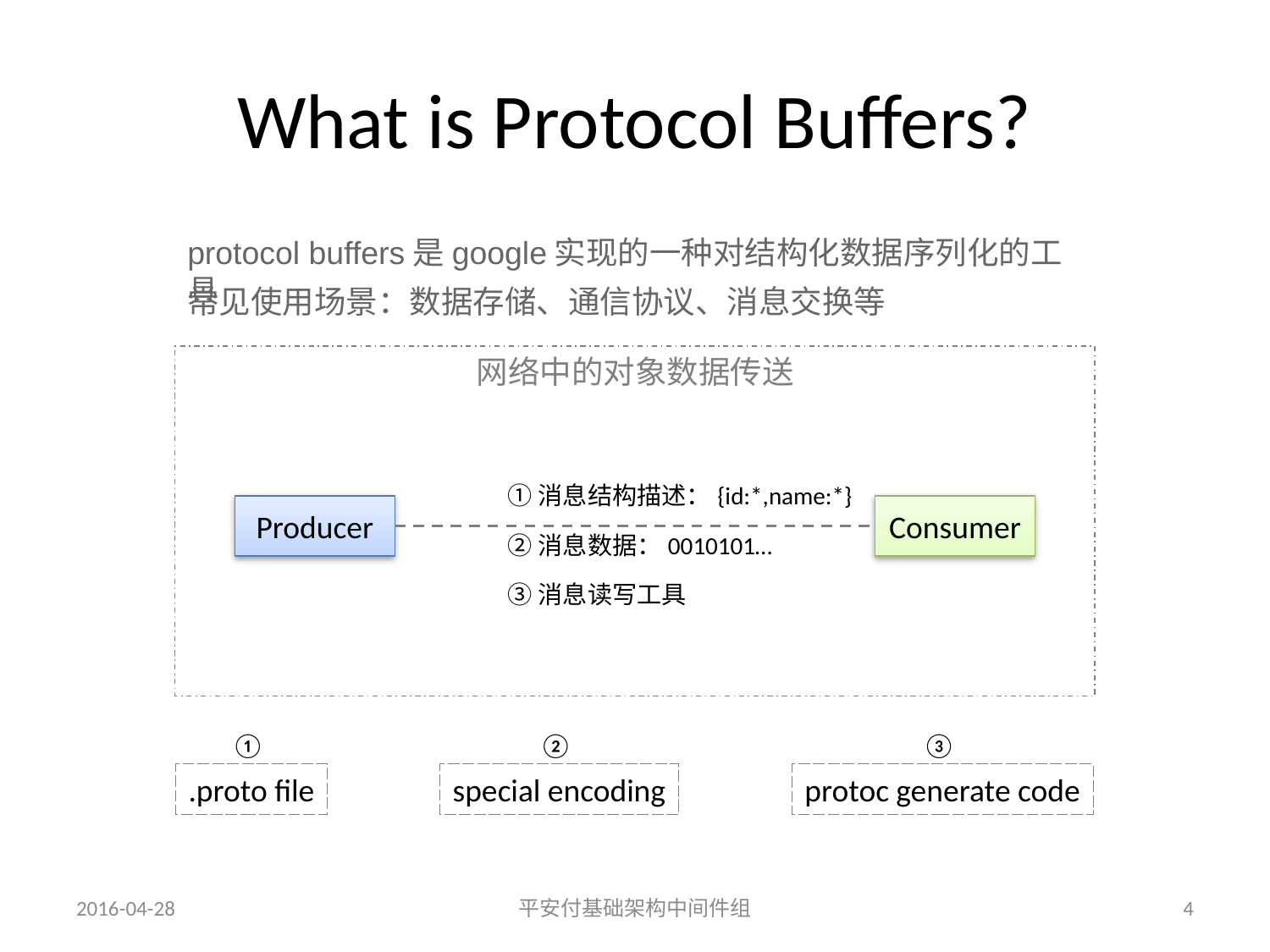

# What is Protocol Buffers?
protocol buffers是google实现的一种对结构化数据序列化的工具
常见使用场景：数据存储、通信协议、消息交换等
网络中的对象数据传送

①消息结构描述：{id:*,name:*}
Producer
Consumer
②消息数据：0010101…
③消息读写工具
①
②
③
.proto file
special encoding
protoc generate code
2016-04-28
平安付基础架构中间件组
4